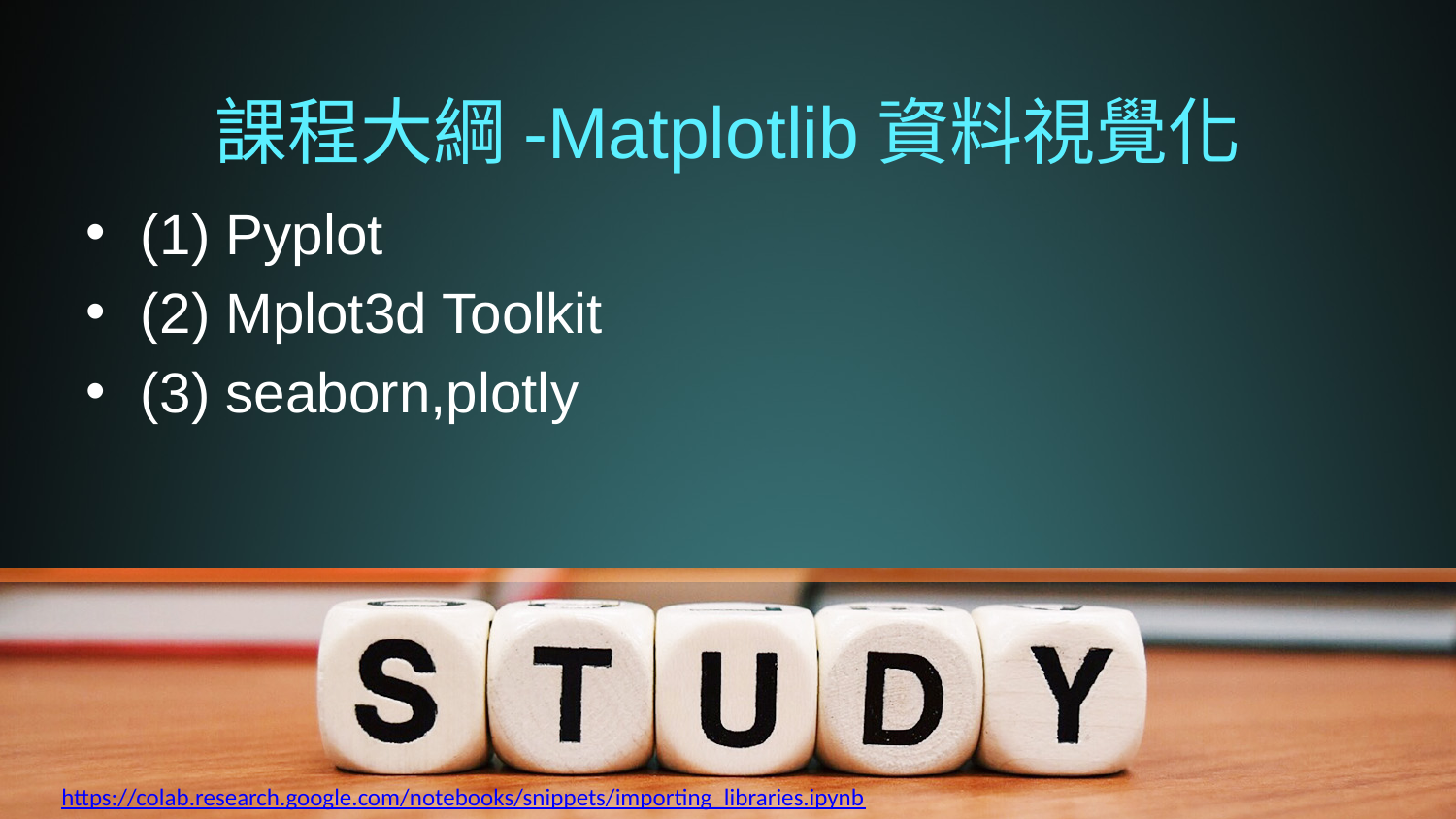

# 課程大綱-Matplotlib資料視覺化
(1) Pyplot
(2) Mplot3d Toolkit
(3) seaborn,plotly

https://colab.research.google.com/notebooks/snippets/importing_libraries.ipynb